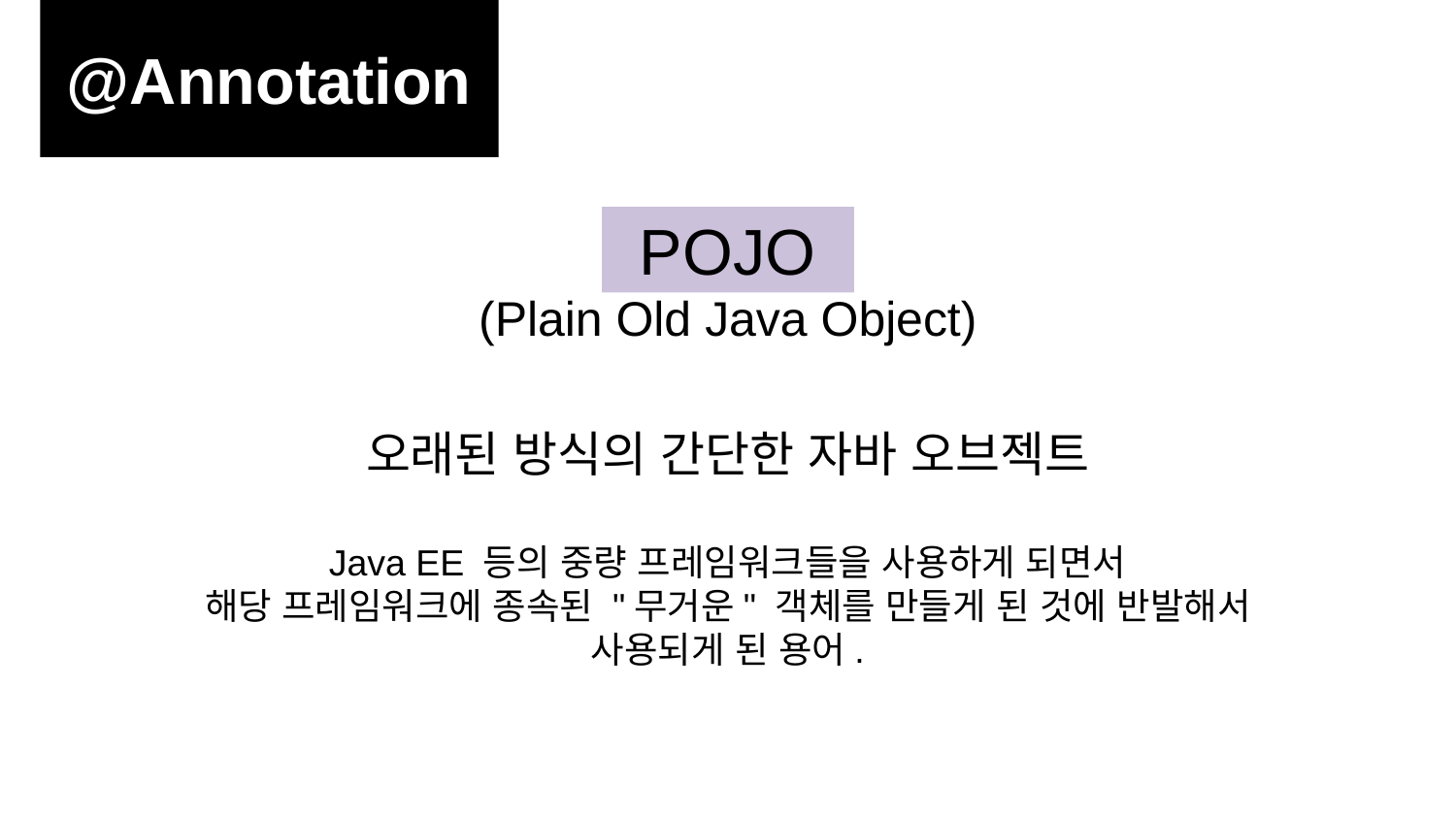

@Annotation
POJO
(Plain Old Java Object)

오래된 방식의 간단한 자바 오브젝트

Java EE 등의 중량 프레임워크들을 사용하게 되면서
해당 프레임워크에 종속된 "무거운" 객체를 만들게 된 것에 반발해서
사용되게 된 용어.